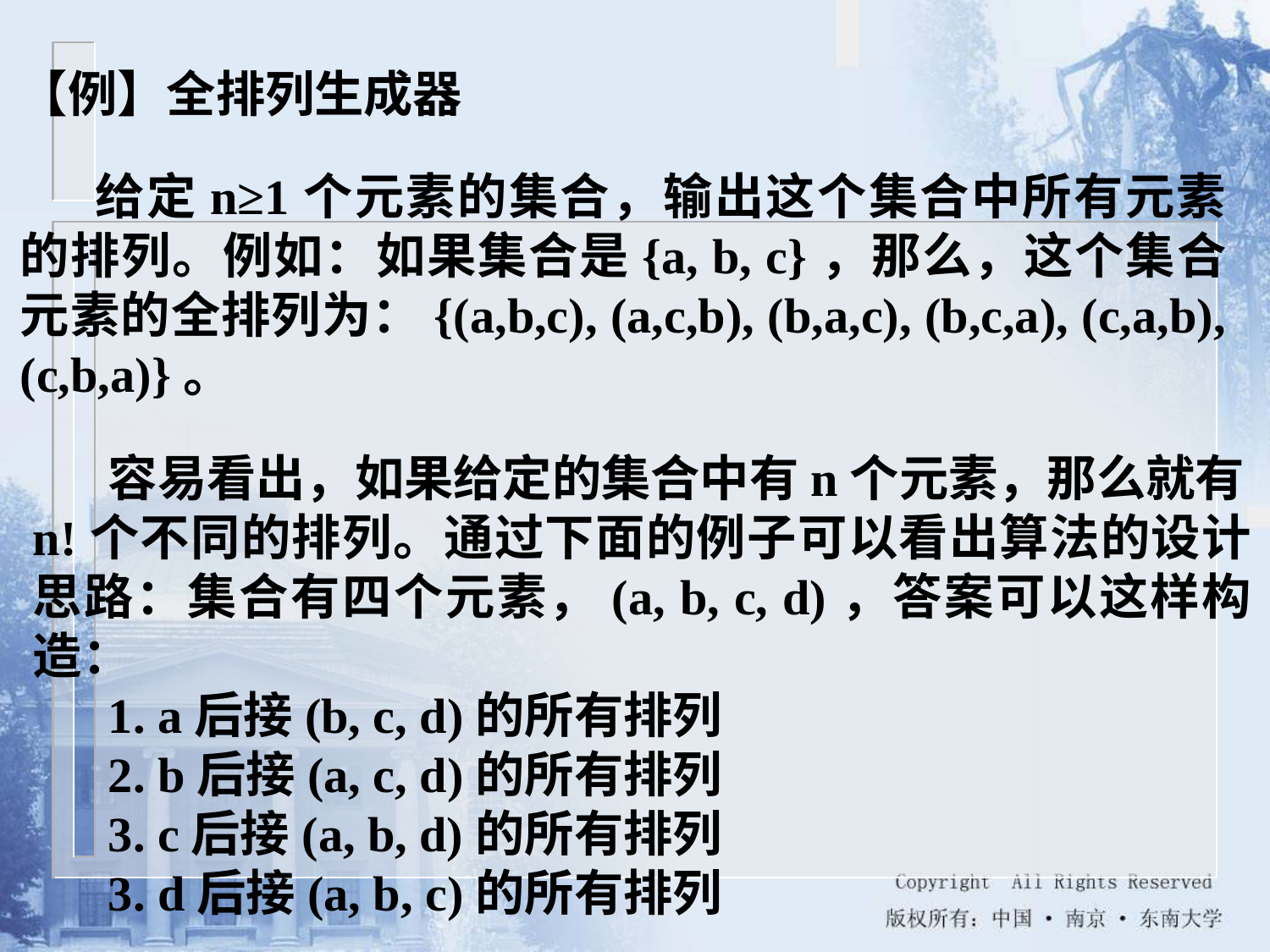

【例】全排列生成器
给定n≥1个元素的集合，输出这个集合中所有元素的排列。例如：如果集合是{a, b, c}，那么，这个集合元素的全排列为：{(a,b,c), (a,c,b), (b,a,c), (b,c,a), (c,a,b), (c,b,a)}。
容易看出，如果给定的集合中有n个元素，那么就有n!个不同的排列。通过下面的例子可以看出算法的设计思路：集合有四个元素，(a, b, c, d)，答案可以这样构造：
1. a后接(b, c, d)的所有排列
2. b后接(a, c, d)的所有排列
3. c后接(a, b, d)的所有排列
3. d后接(a, b, c)的所有排列